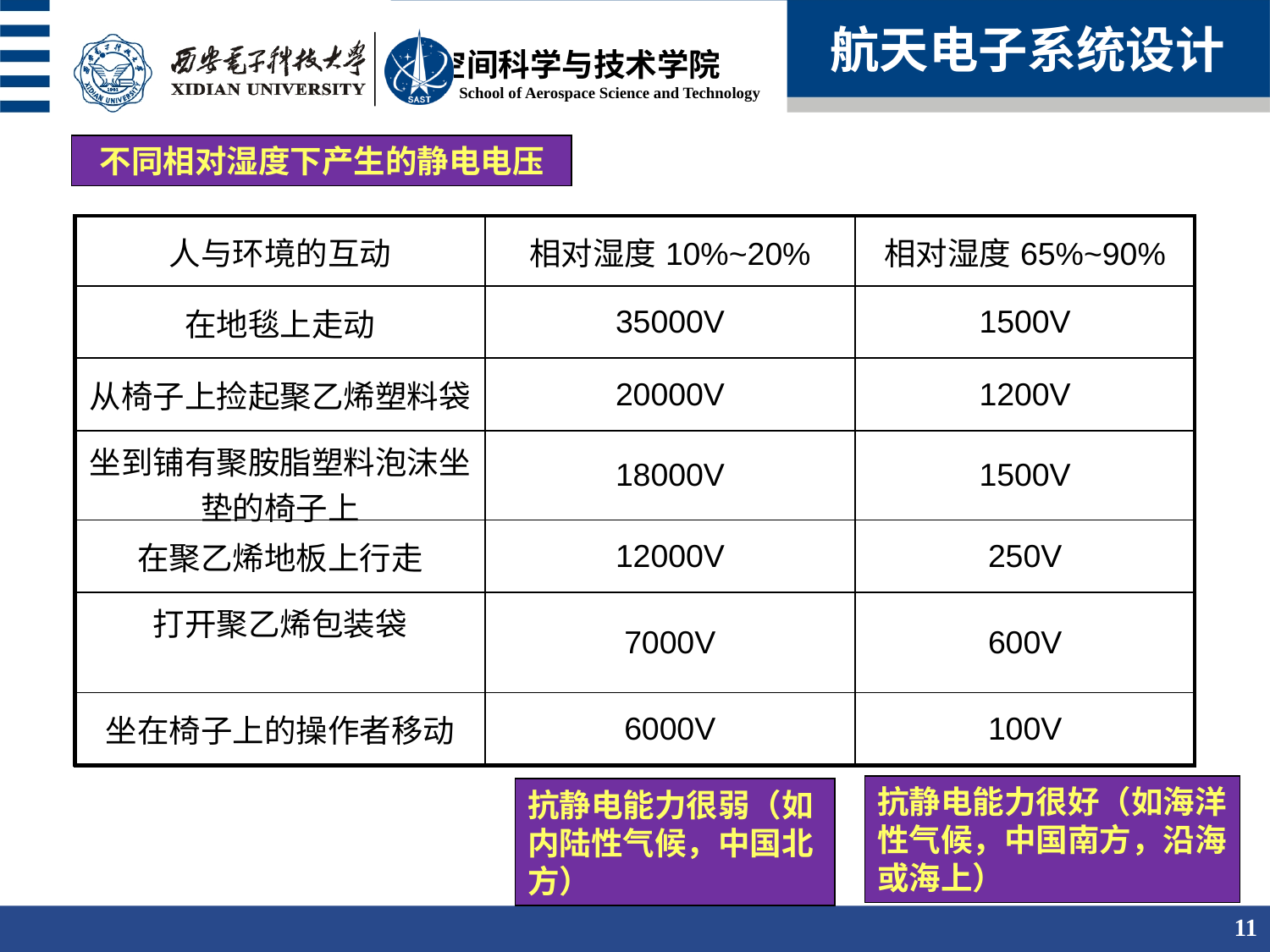

航天电子系统设计
不同相对湿度下产生的静电电压
| 人与环境的互动 | 相对湿度10%~20% | 相对湿度65%~90% |
| --- | --- | --- |
| 在地毯上走动 | 35000V | 1500V |
| 从椅子上捡起聚乙烯塑料袋 | 20000V | 1200V |
| 坐到铺有聚胺脂塑料泡沫坐垫的椅子上 | 18000V | 1500V |
| 在聚乙烯地板上行走 | 12000V | 250V |
| 打开聚乙烯包装袋 | 7000V | 600V |
| 坐在椅子上的操作者移动 | 6000V | 100V |
抗静电能力很好（如海洋性气候，中国南方，沿海或海上）
抗静电能力很弱（如内陆性气候，中国北方）